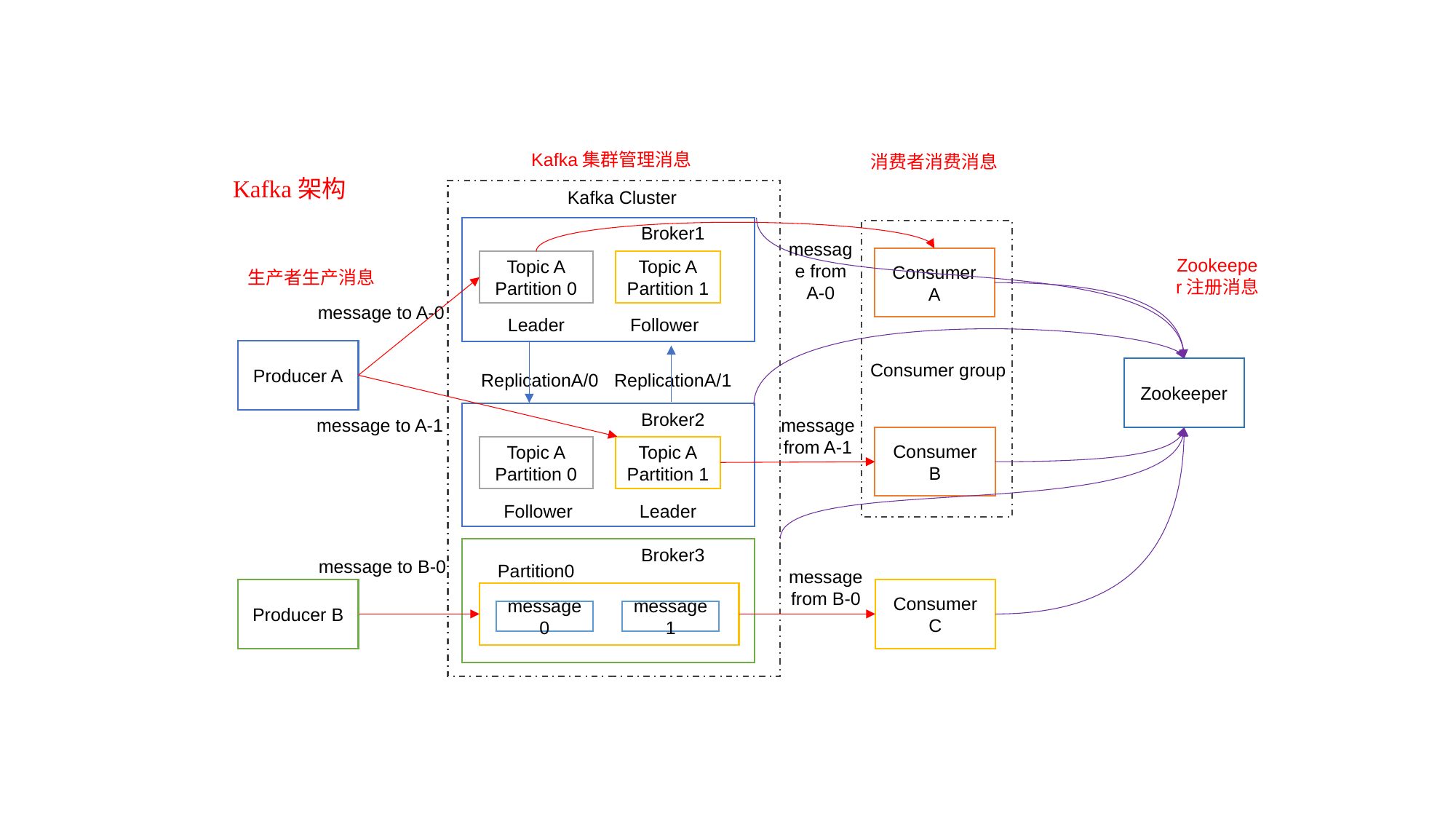

Kafka集群管理消息
消费者消费消息
Kafka架构

Kafka Cluster
Broker1

message from A-0
Consumer A
Zookeeper注册消息
Topic A
Partition 0
Topic A
Partition 1
生产者生产消息
message to A-0
Leader
Follower
Producer A
Consumer group
Zookeeper
ReplicationA/1
ReplicationA/0
Broker2

message from A-1
message to A-1
Consumer B
Topic A
Partition 0
Topic A
Partition 1
Follower
Leader
Broker3

message to B-0
Partition0
message from B-0
Producer B
Consumer C

message0
message1